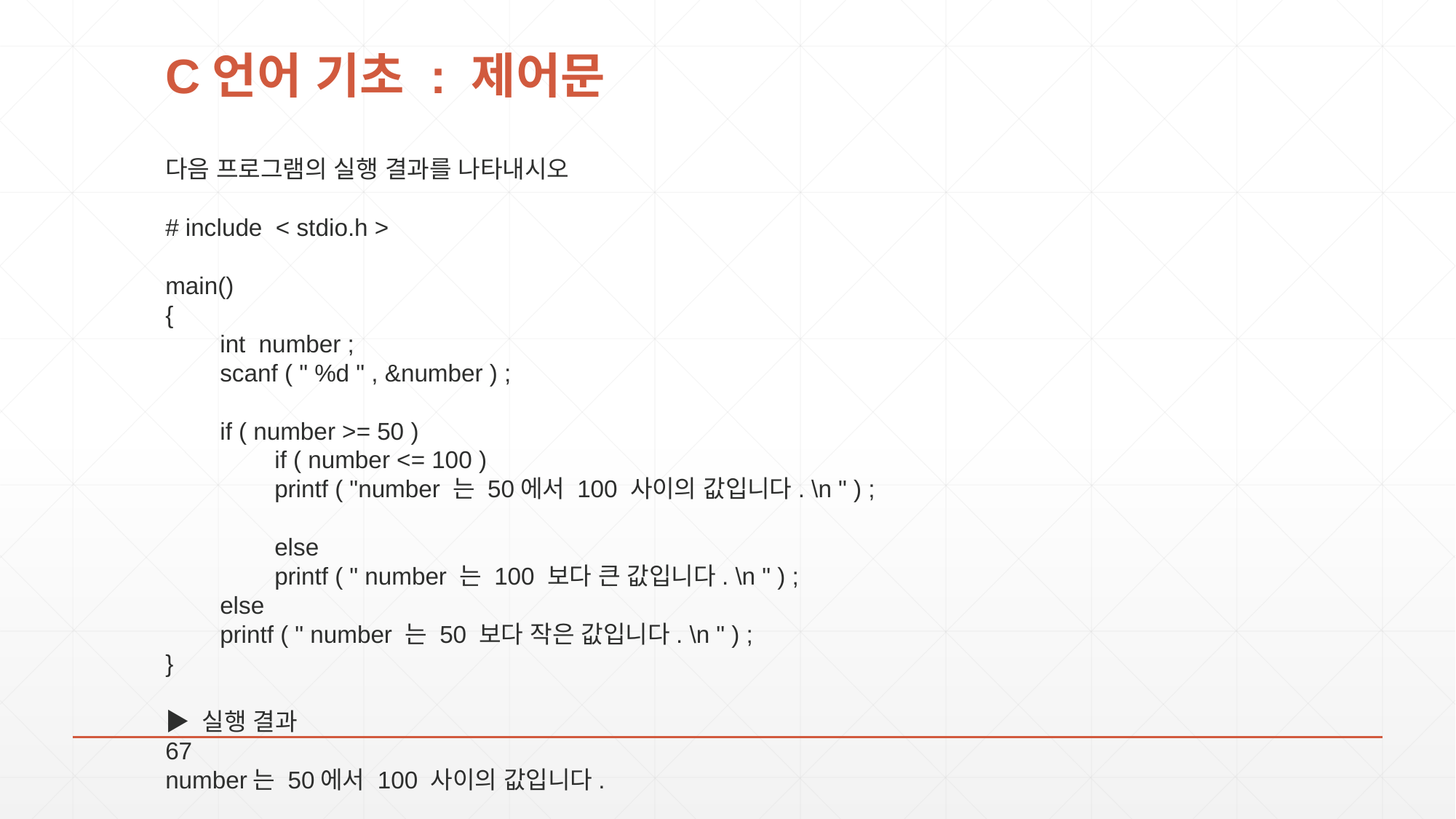

# C언어 기초 : 제어문
다음 프로그램의 실행 결과를 나타내시오

# include  < stdio.h >

main()
{
int  number ;
scanf ( " %d " , &number ) ;

if ( number >= 50 )
if ( number <= 100 )
printf ( "number 는 50에서 100 사이의 값입니다. \n " ) ;

else
printf ( " number 는 100 보다 큰 값입니다. \n " ) ;
else
printf ( " number 는 50 보다 작은 값입니다. \n " ) ;
}

▶ 실행 결과
67
number는 50에서 100 사이의 값입니다.